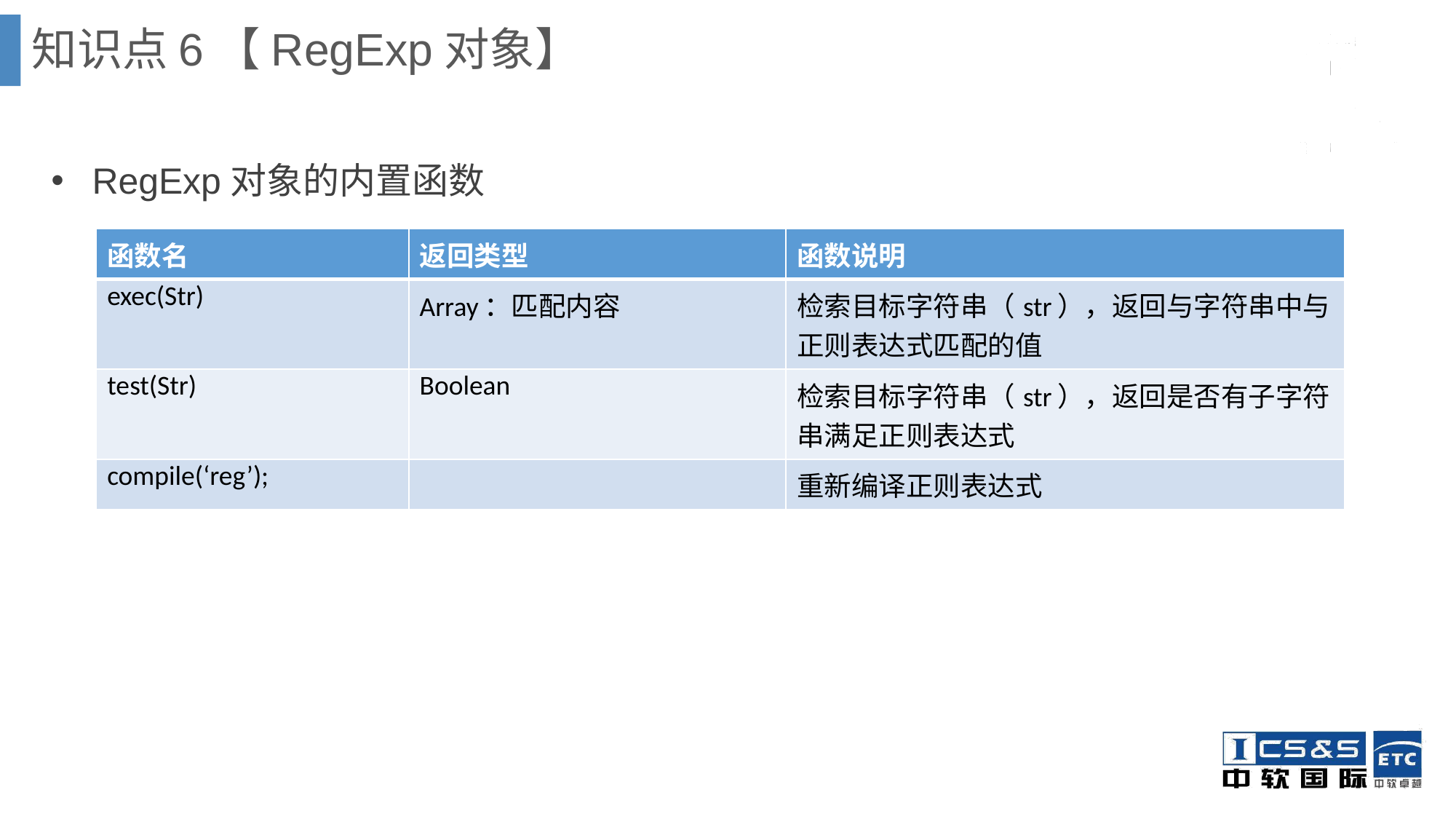

知识点6【RegExp对象】
RegExp对象的内置函数

| 函数名 | 返回类型 | 函数说明 |
| --- | --- | --- |
| exec(Str) | Array：匹配内容 | 检索目标字符串（str），返回与字符串中与正则表达式匹配的值 |
| test(Str) | Boolean | 检索目标字符串（str），返回是否有子字符串满足正则表达式 |
| compile(‘reg’); |  | 重新编译正则表达式 |